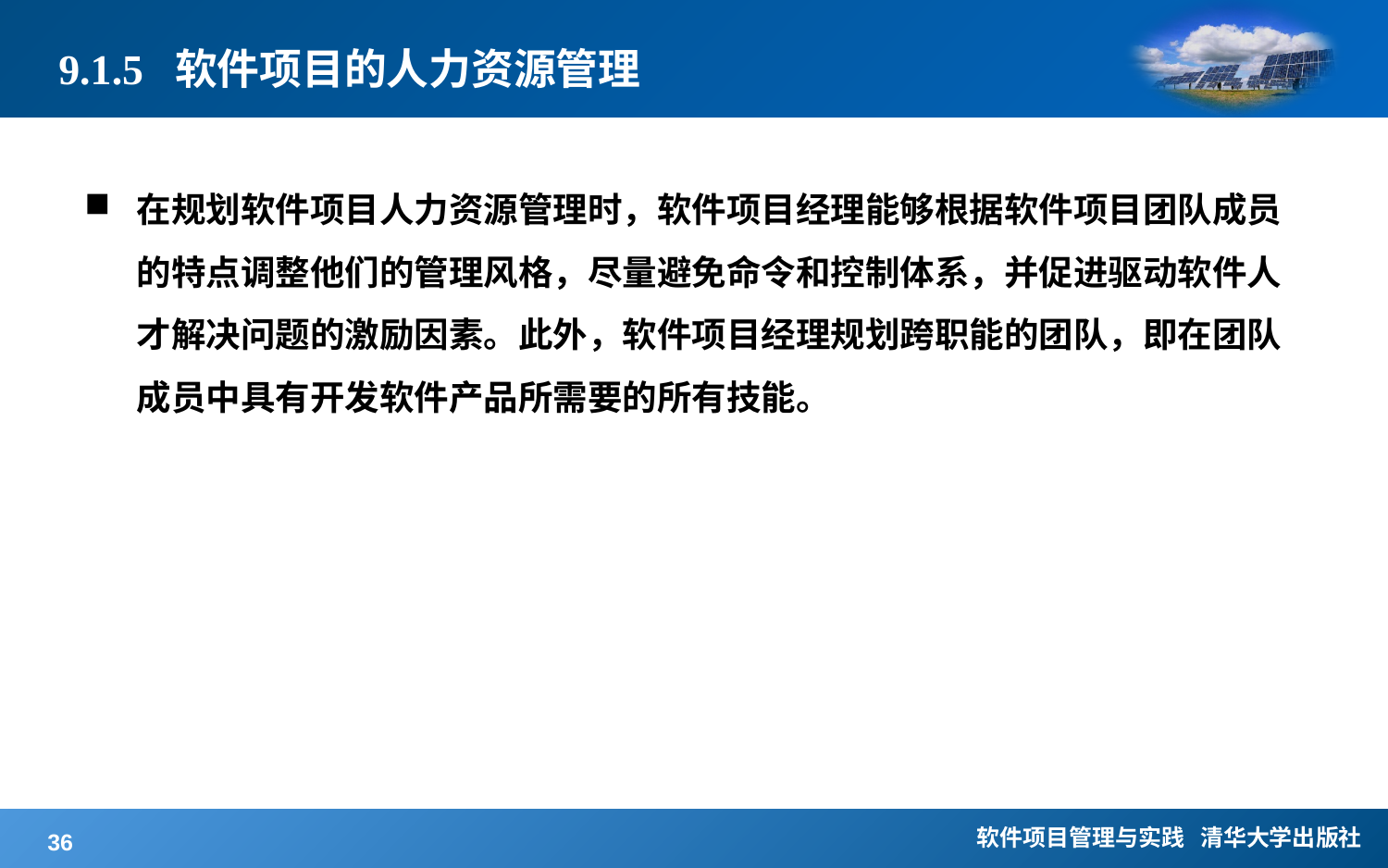

# 9.1.5  软件项目的人力资源管理
在规划软件项目人力资源管理时，软件项目经理能够根据软件项目团队成员的特点调整他们的管理风格，尽量避免命令和控制体系，并促进驱动软件人才解决问题的激励因素。此外，软件项目经理规划跨职能的团队，即在团队成员中具有开发软件产品所需要的所有技能。